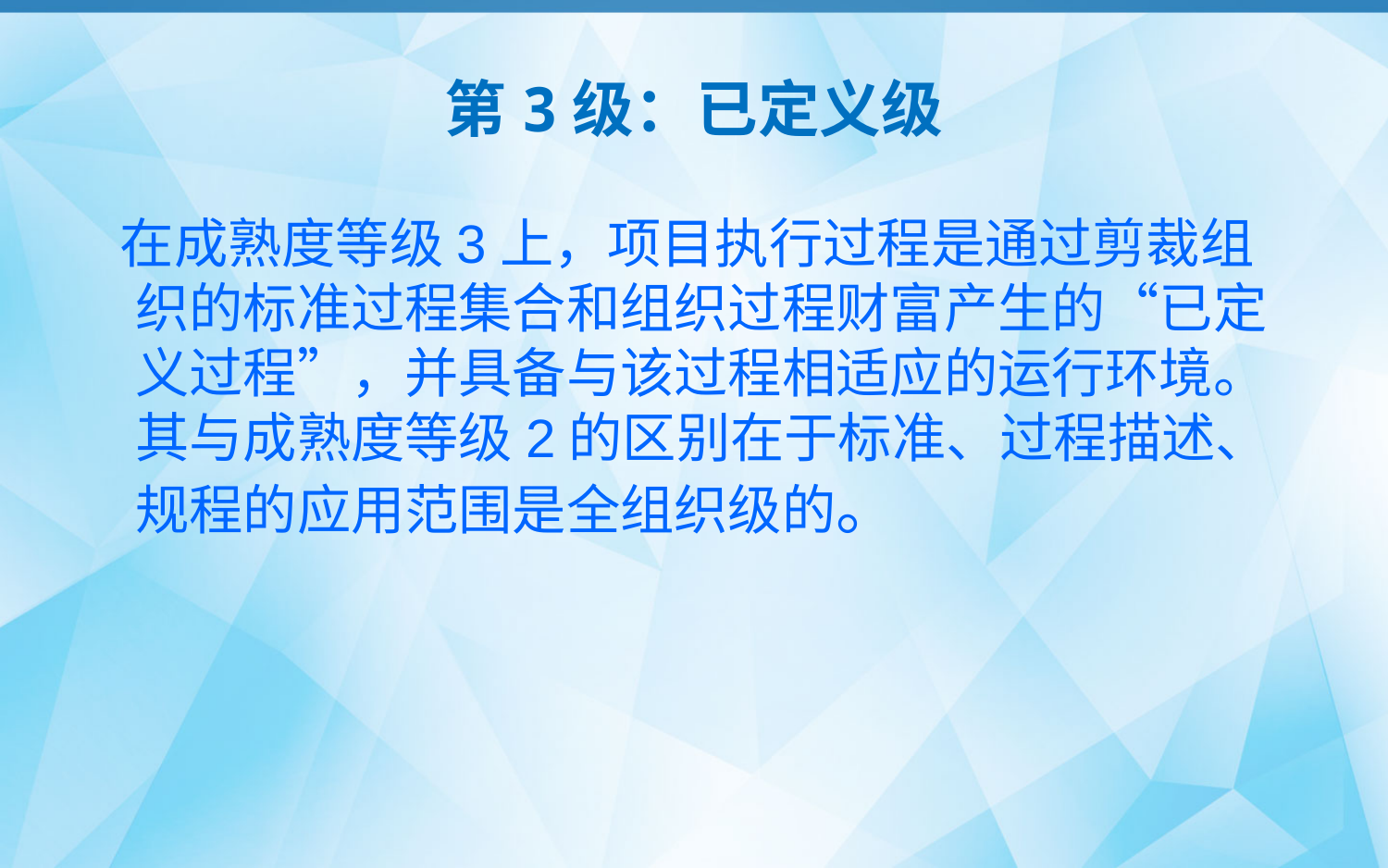

# 第3级：已定义级
  在成熟度等级3上，项目执行过程是通过剪裁组织的标准过程集合和组织过程财富产生的“已定义过程”，并具备与该过程相适应的运行环境。其与成熟度等级2的区别在于标准、过程描述、规程的应用范围是全组织级的。